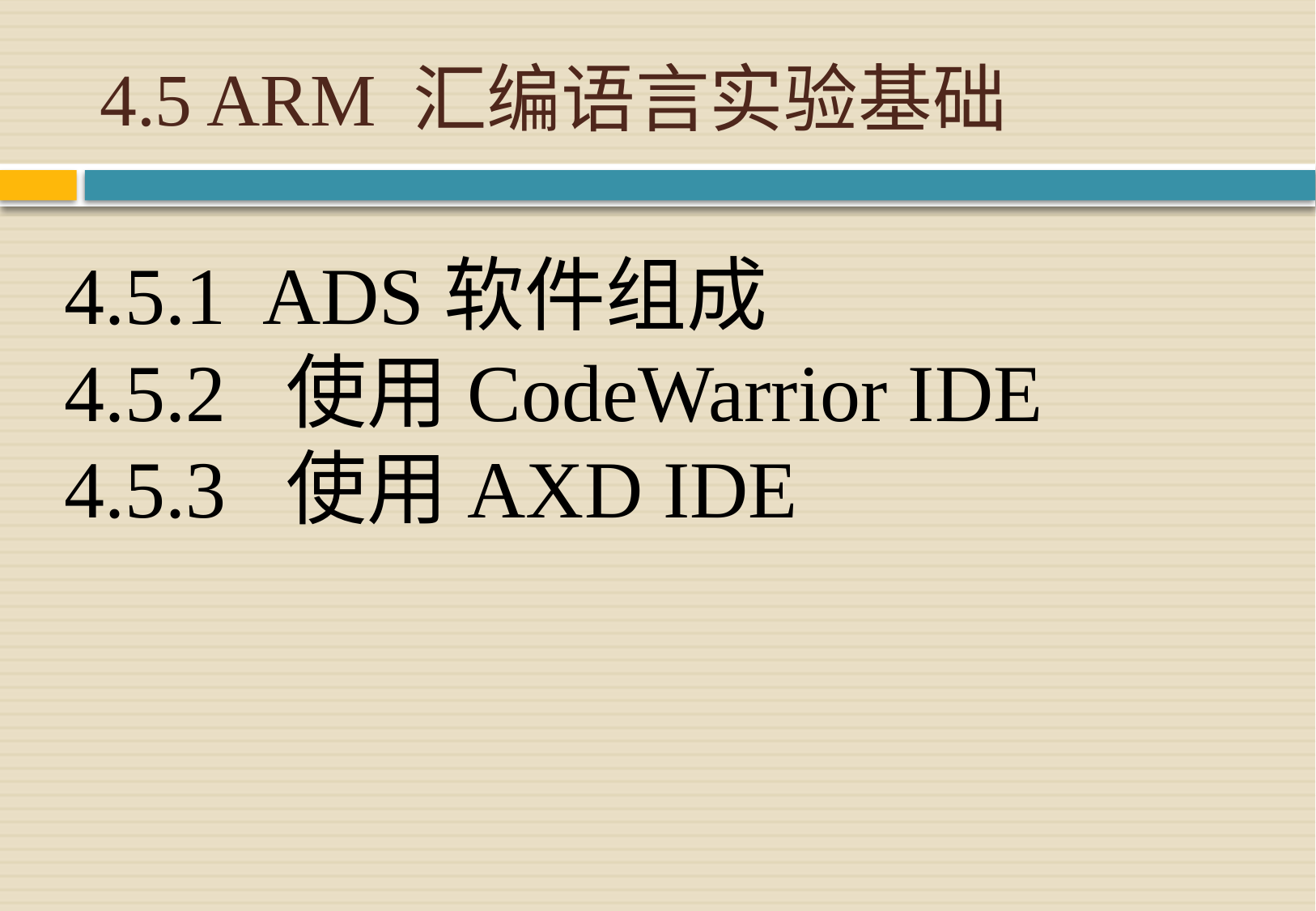

# 4.5 ARM 汇编语言实验基础
4.5.1  ADS软件组成
4.5.2  使用CodeWarrior IDE
4.5.3  使用AXD IDE